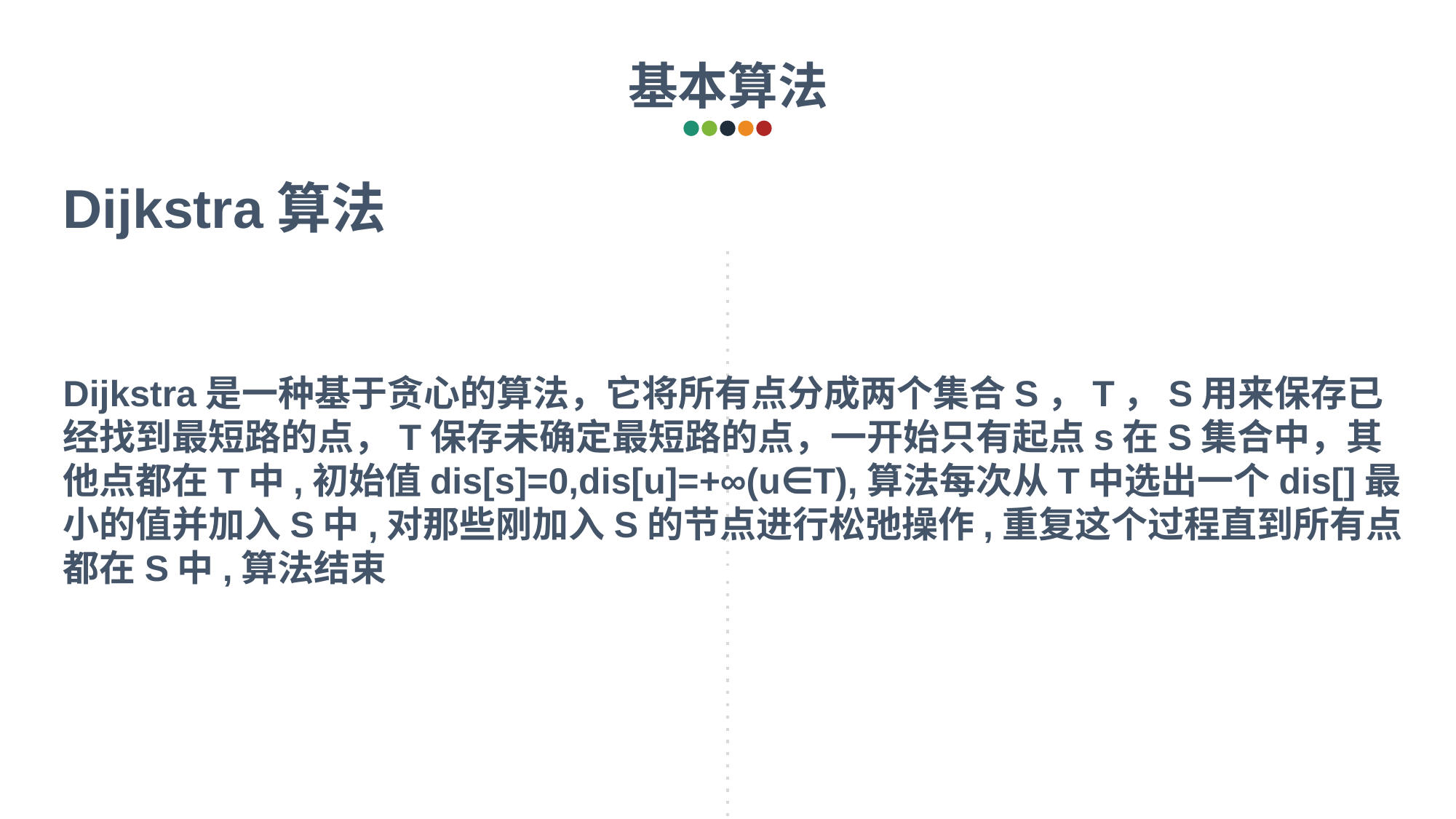

基本算法

Dijkstra算法

Dijkstra是一种基于贪心的算法，它将所有点分成两个集合S，T，S用来保存已经找到最短路的点，T保存未确定最短路的点，一开始只有起点s在S集合中，其他点都在T中,初始值dis[s]=0,dis[u]=+∞(u∈T),算法每次从T中选出一个dis[]最小的值并加入S中,对那些刚加入S的节点进行松弛操作,重复这个过程直到所有点都在S中,算法结束